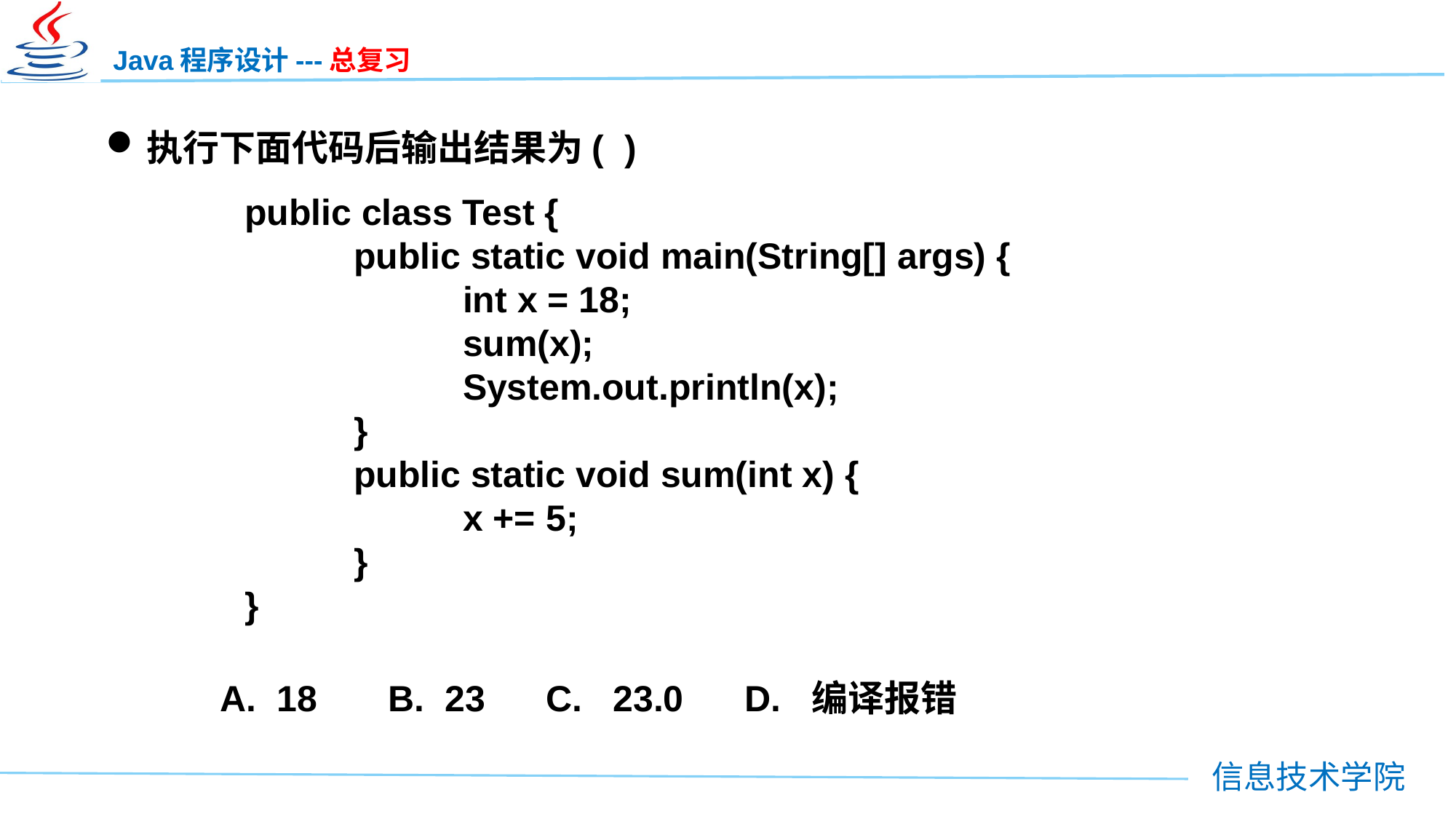

执行下面代码后输出结果为(  )

public class Test {
	public static void main(String[] args) {
		int x = 18;
		sum(x);
		System.out.println(x);
	}
	public static void sum(int x) {
		x += 5;
	}
}
A.  18       B.  23      C.   23.0      D.  编译报错